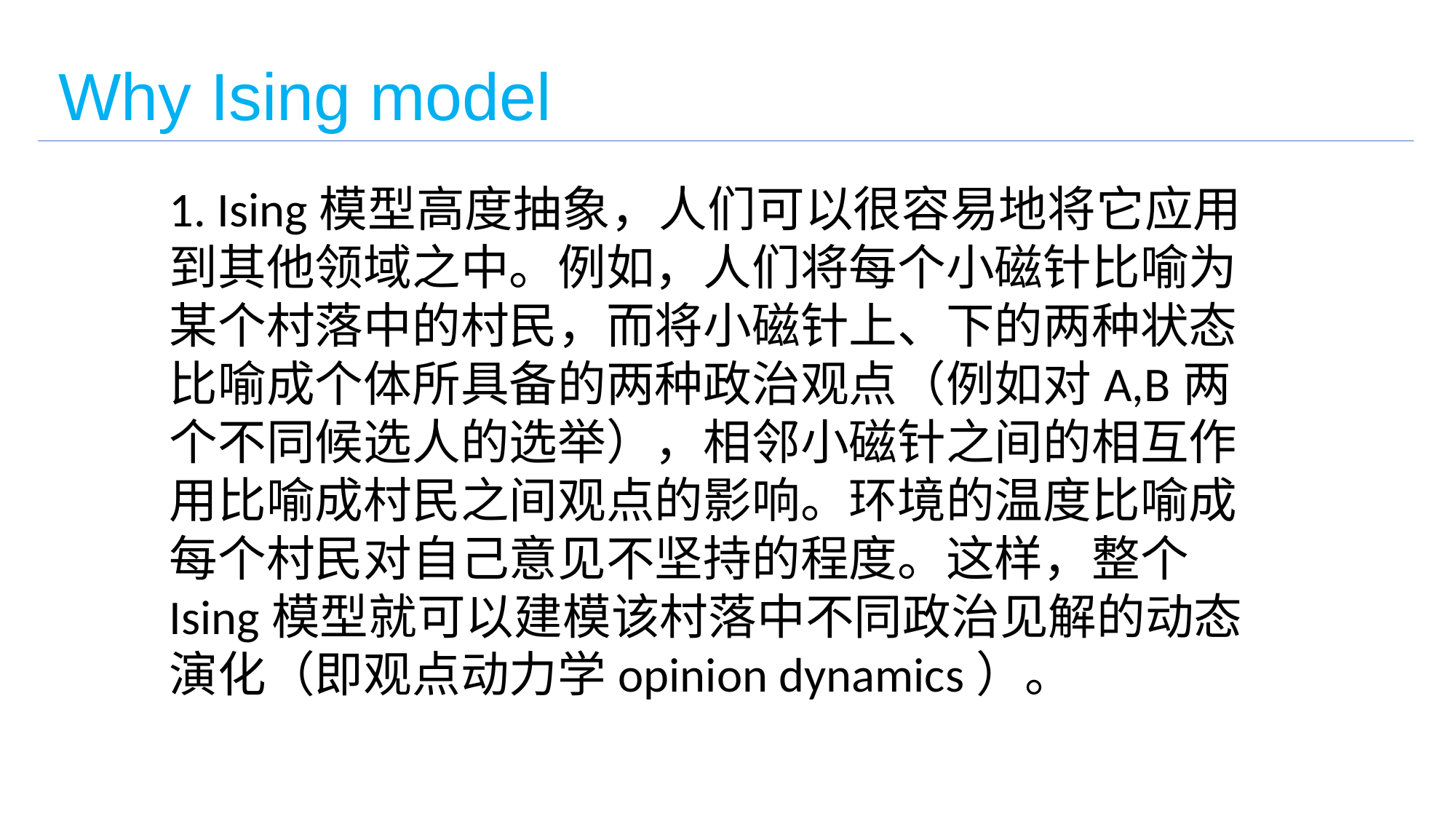

Why Ising model
1. Ising模型高度抽象，人们可以很容易地将它应用到其他领域之中。例如，人们将每个小磁针比喻为某个村落中的村民，而将小磁针上、下的两种状态比喻成个体所具备的两种政治观点（例如对A,B两个不同候选人的选举），相邻小磁针之间的相互作用比喻成村民之间观点的影响。环境的温度比喻成每个村民对自己意见不坚持的程度。这样，整个Ising模型就可以建模该村落中不同政治见解的动态演化（即观点动力学opinion dynamics）。